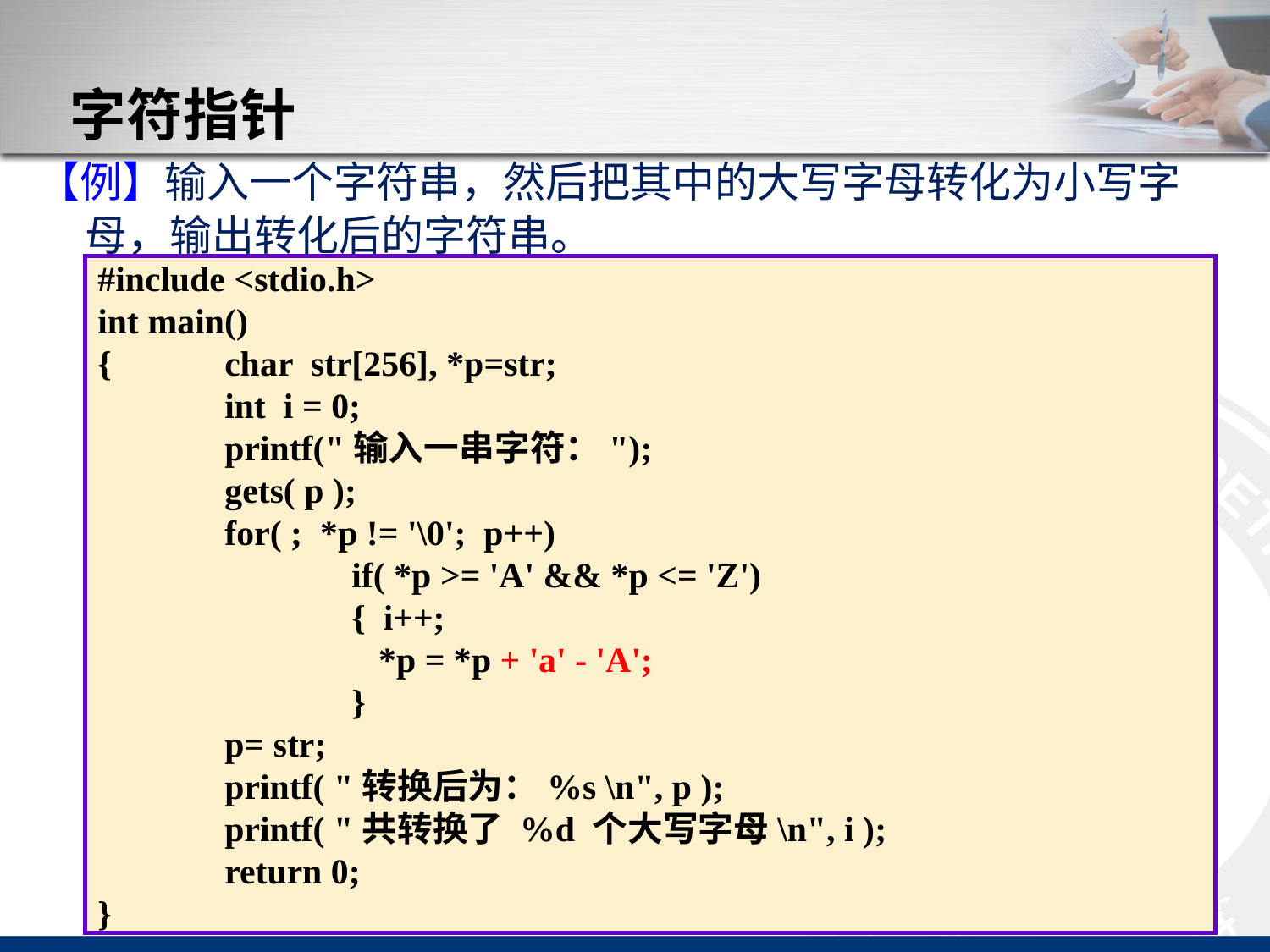

# 字符指针
【例】输入一个字符串，然后把其中的大写字母转化为小写字母，输出转化后的字符串。
#include <stdio.h>
int main()
{	char  str[256], *p=str;
  	int  i = 0;
	printf("输入一串字符：");
	gets( p );
	for( ;  *p != '\0';  p++)
		if( *p >= 'A' && *p <= 'Z')
		{  i++;
		   *p = *p + 'a' - 'A';
		}
	p= str;
	printf( "转换后为：%s \n", p );
	printf( "共转换了 %d 个大写字母\n", i );
	return 0;
}
37